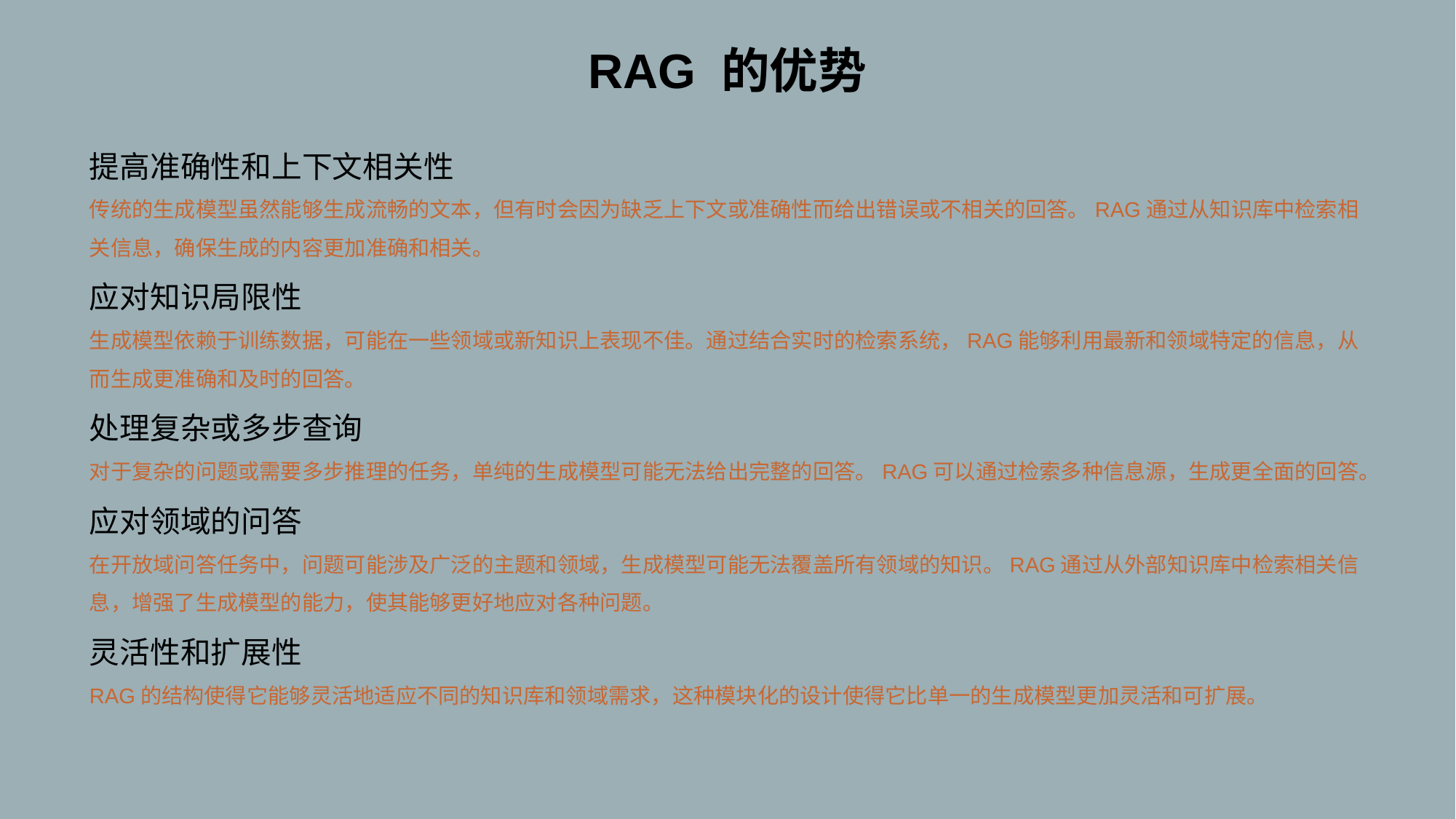

RAG 的优势
提高准确性和上下文相关性
传统的生成模型虽然能够生成流畅的文本，但有时会因为缺乏上下文或准确性而给出错误或不相关的回答。RAG通过从知识库中检索相关信息，确保生成的内容更加准确和相关。
应对知识局限性
生成模型依赖于训练数据，可能在一些领域或新知识上表现不佳。通过结合实时的检索系统，RAG能够利用最新和领域特定的信息，从而生成更准确和及时的回答。
处理复杂或多步查询
对于复杂的问题或需要多步推理的任务，单纯的生成模型可能无法给出完整的回答。RAG可以通过检索多种信息源，生成更全面的回答。
应对领域的问答
在开放域问答任务中，问题可能涉及广泛的主题和领域，生成模型可能无法覆盖所有领域的知识。RAG通过从外部知识库中检索相关信息，增强了生成模型的能力，使其能够更好地应对各种问题。
灵活性和扩展性
RAG的结构使得它能够灵活地适应不同的知识库和领域需求，这种模块化的设计使得它比单一的生成模型更加灵活和可扩展。